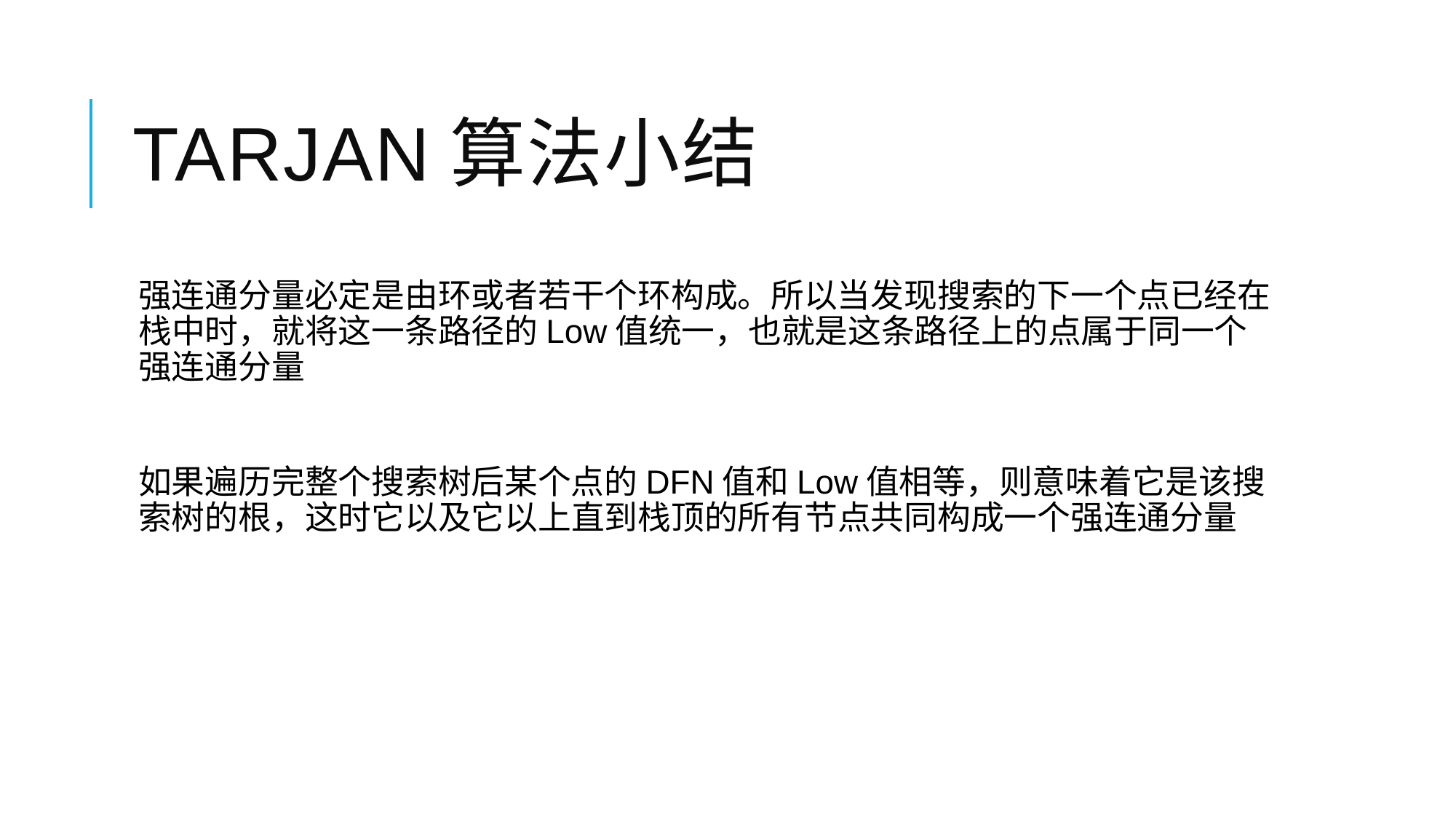

# Tarjan算法小结
强连通分量必定是由环或者若干个环构成。所以当发现搜索的下一个点已经在栈中时，就将这一条路径的Low值统一，也就是这条路径上的点属于同一个强连通分量

如果遍历完整个搜索树后某个点的DFN值和Low值相等，则意味着它是该搜索树的根，这时它以及它以上直到栈顶的所有节点共同构成一个强连通分量